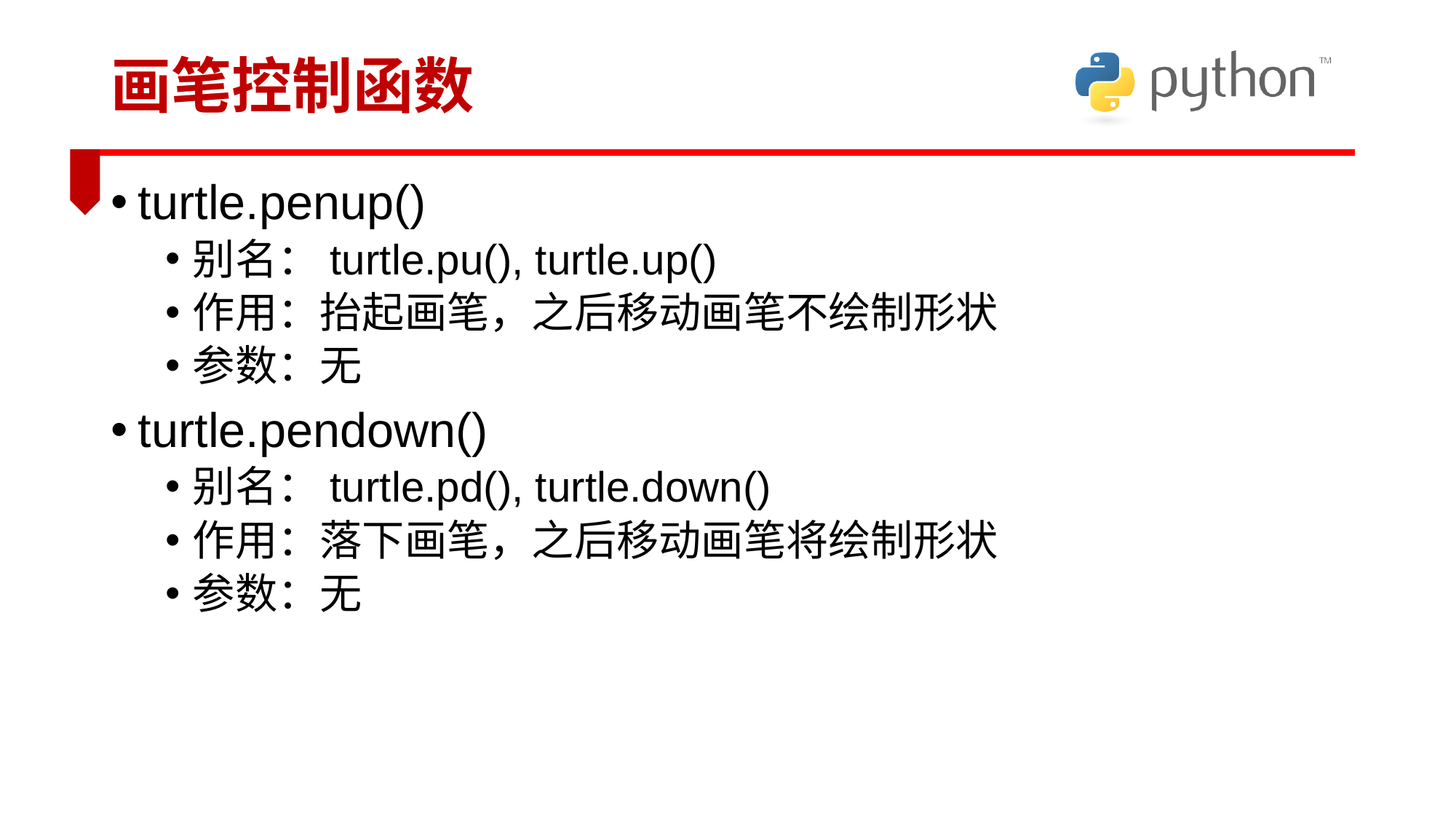

# 画笔控制函数
turtle.penup()
别名：turtle.pu(), turtle.up()
作用：抬起画笔，之后移动画笔不绘制形状
参数：无
turtle.pendown()
别名：turtle.pd(), turtle.down()
作用：落下画笔，之后移动画笔将绘制形状
参数：无